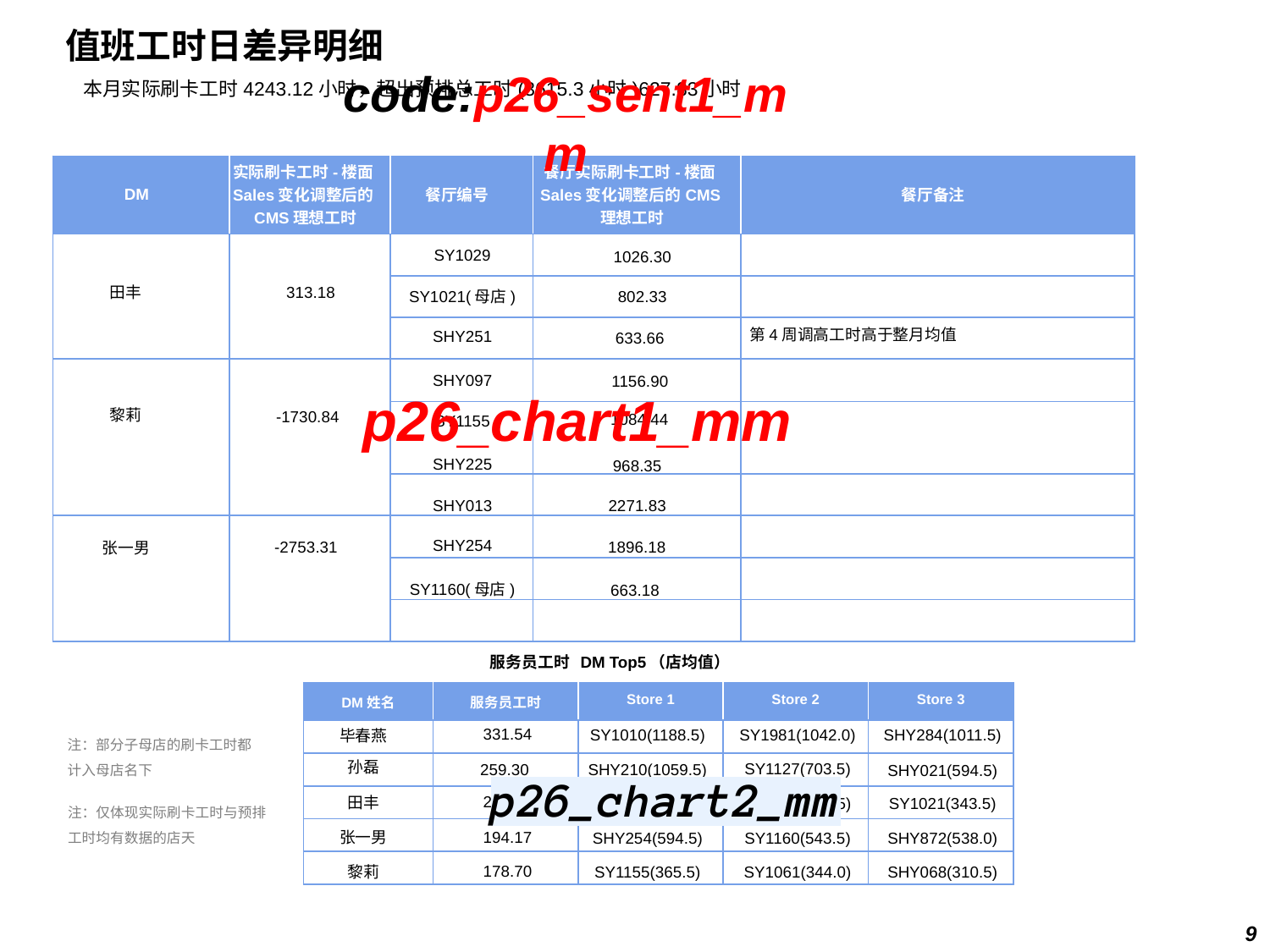

值班工时日差异明细
code:p26_sent1_mm
本月实际刷卡工时4243.12小时，超出预排总工时(3615.3小时)627.83小时
| DM | 实际刷卡工时-楼面Sales变化调整后的CMS理想工时 | 餐厅编号 | 餐厅实际刷卡工时-楼面Sales变化调整后的CMS理想工时 | 餐厅备注 |
| --- | --- | --- | --- | --- |
|  |  |  |  |  |
|  |  |  |  |  |
|  |  |  |  |  |
|  |  |  |  |  |
|  |  |  |  |  |
|  |  |  |  |  |
|  |  |  |  |  |
|  |  |  |  |  |
|  |  |  |  |  |

SY1029
1026.30
田丰
313.18

SY1021(母店)
802.33
第4周调高工时高于整月均值
SHY251
633.66

SHY097
1156.90
p26_chart1_mm
黎莉

-1730.84
1084.44
SY1155

SHY225
968.35

SHY013
2271.83

SHY254
-2753.31
1896.18
张一男

SY1160(母店)
663.18
服务员工时  DM Top5（店均值）
| DM姓名 | 服务员工时 | Store 1 | Store 2 | Store 3 |
| --- | --- | --- | --- | --- |
|  |  |  |  |  |
|  |  |  |  |  |
|  |  |  |  |  |
|  |  |  |  |  |
|  |  |  |  |  |
331.54
SY1010(1188.5)
SY1981(1042.0)
SHY284(1011.5)
毕春燕
注：部分子母店的刷卡工时都计入母店名下
孙磊
SY1127(703.5)
SHY210(1059.5)
259.30
SHY021(594.5)
p26_chart2_mm
219.17
田丰
SHY186(1075.5)
SY1062(723.5)
SY1021(343.5)
注：仅体现实际刷卡工时与预排工时均有数据的店天
张一男
194.17
SHY254(594.5)
SY1160(543.5)
SHY872(538.0)
178.70
SY1155(365.5)
SY1061(344.0)
SHY068(310.5)
黎莉